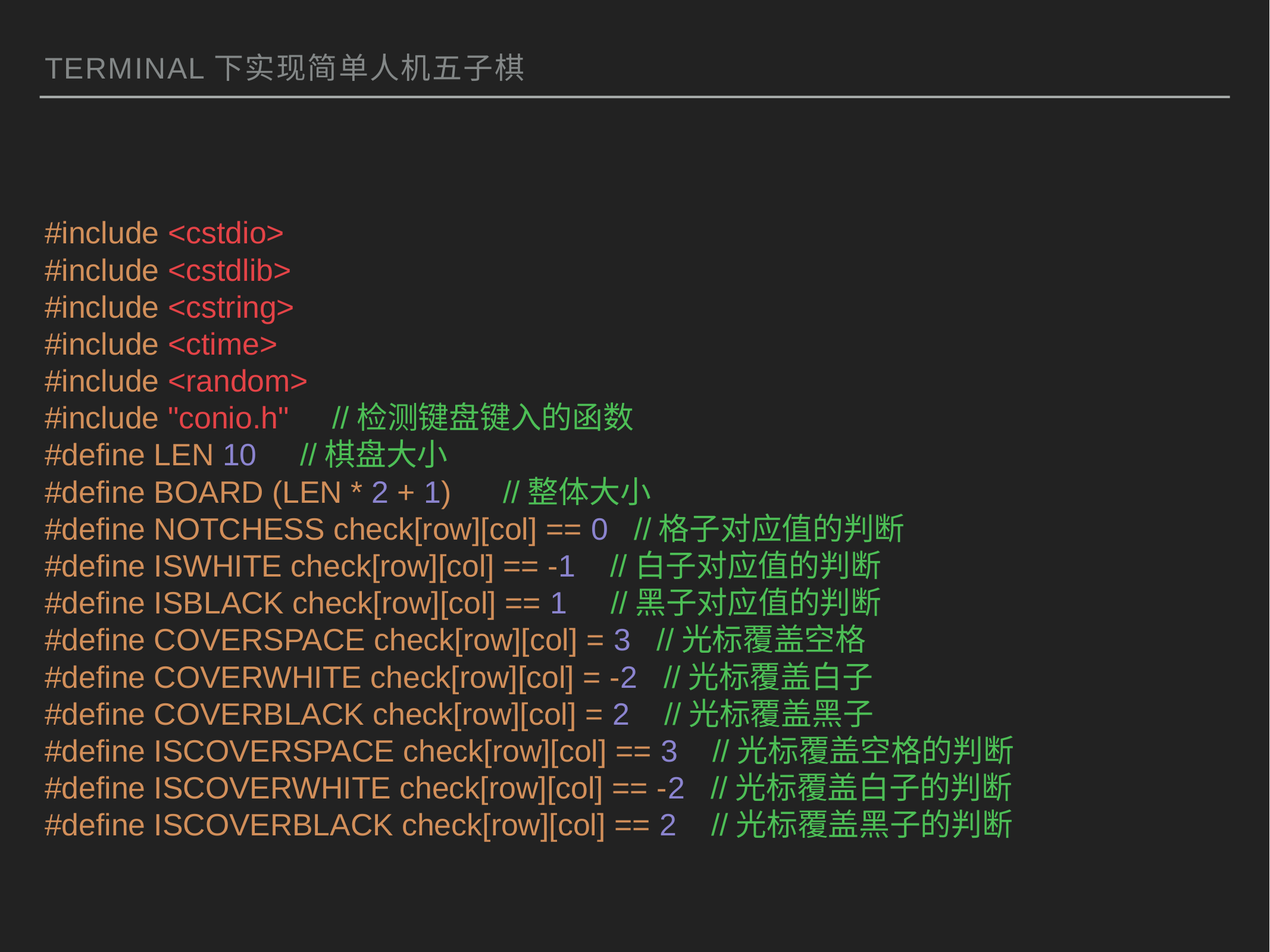

terminal下实现简单人机五子棋
#include <cstdio>
#include <cstdlib>
#include <cstring>
#include <ctime>
#include <random>
#include "conio.h"     //检测键盘键入的函数
#define LEN 10     //棋盘大小
#define BOARD (LEN * 2 + 1)      //整体大小
#define NOTCHESS check[row][col] == 0   //格子对应值的判断
#define ISWHITE check[row][col] == -1    //白子对应值的判断
#define ISBLACK check[row][col] == 1     //黑子对应值的判断
#define COVERSPACE check[row][col] = 3   //光标覆盖空格
#define COVERWHITE check[row][col] = -2   //光标覆盖白子
#define COVERBLACK check[row][col] = 2    //光标覆盖黑子
#define ISCOVERSPACE check[row][col] == 3    //光标覆盖空格的判断
#define ISCOVERWHITE check[row][col] == -2   //光标覆盖白子的判断
#define ISCOVERBLACK check[row][col] == 2    //光标覆盖黑子的判断